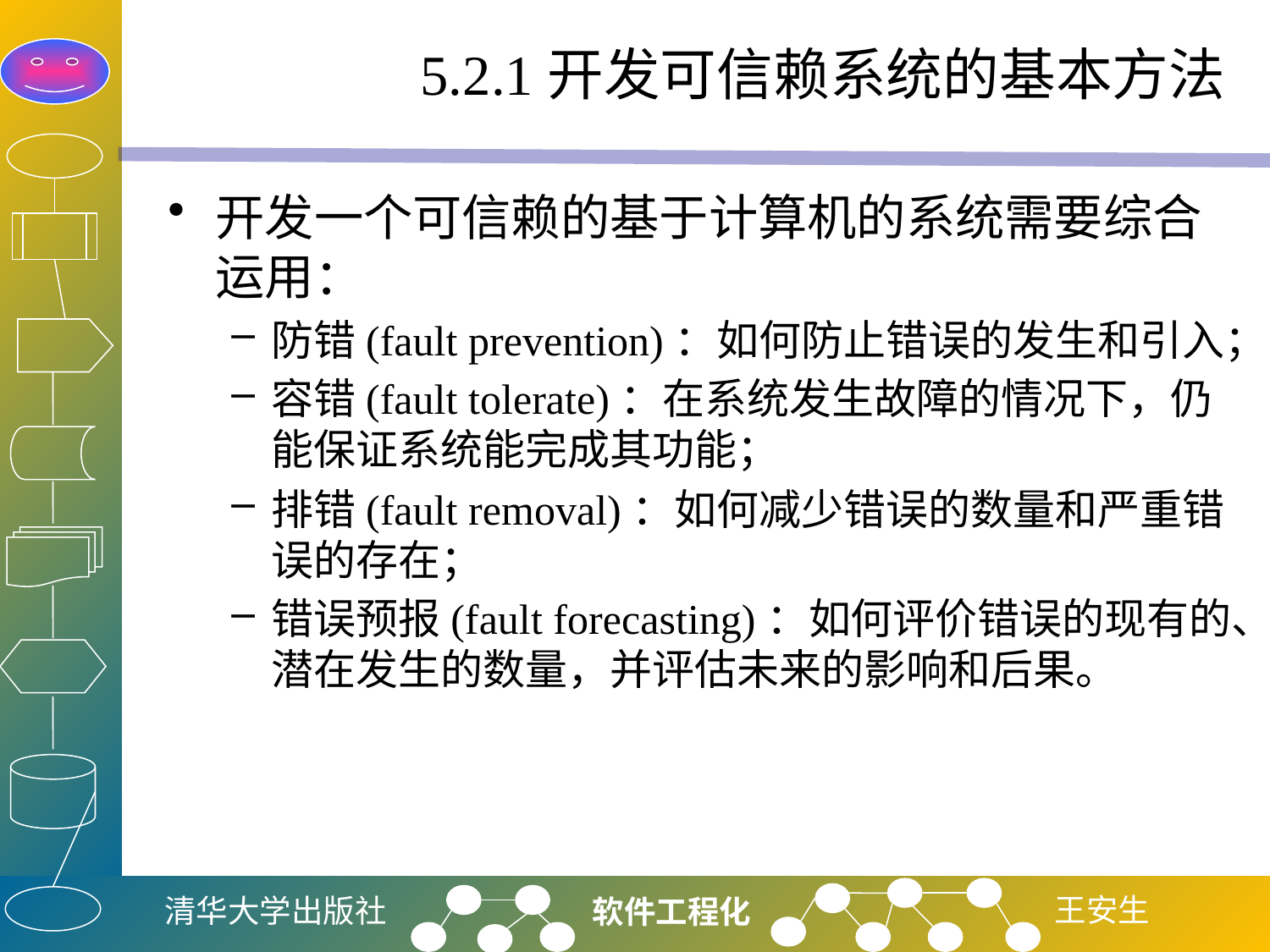

# 5.2.1开发可信赖系统的基本方法
开发一个可信赖的基于计算机的系统需要综合运用：
防错(fault prevention)：如何防止错误的发生和引入；
容错(fault tolerate)：在系统发生故障的情况下，仍能保证系统能完成其功能；
排错(fault removal)：如何减少错误的数量和严重错误的存在；
错误预报(fault forecasting)：如何评价错误的现有的、潜在发生的数量，并评估未来的影响和后果。